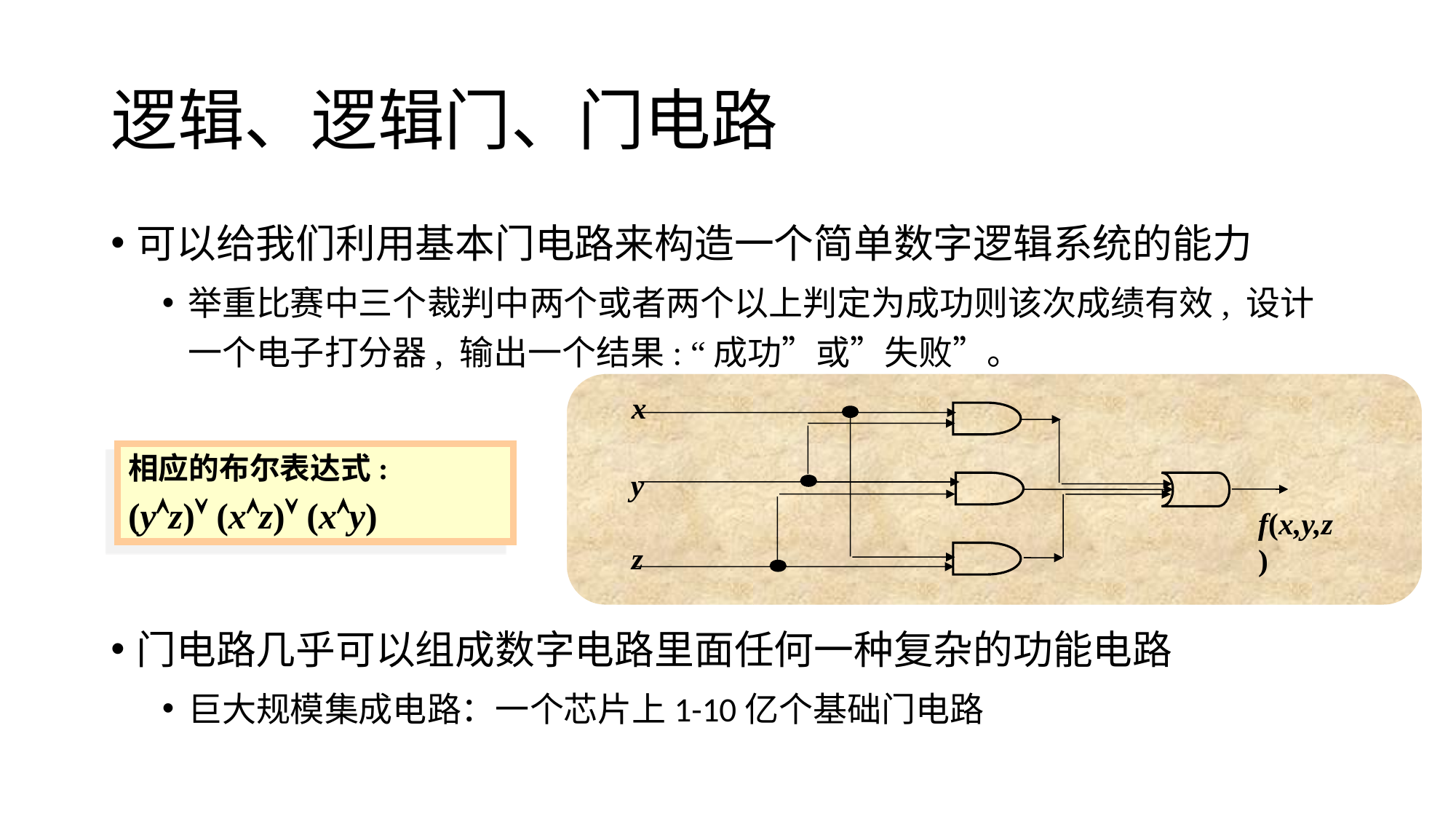

# 逻辑、逻辑门、门电路
可以给我们利用基本门电路来构造一个简单数字逻辑系统的能力
举重比赛中三个裁判中两个或者两个以上判定为成功则该次成绩有效, 设计一个电子打分器, 输出一个结果: “成功”或”失败”。

门电路几乎可以组成数字电路里面任何一种复杂的功能电路
巨大规模集成电路：一个芯片上1-10亿个基础门电路

x

y

f(x,y,z)
z

相应的布尔表达式:
(y∧z)∨ (x∧z)∨ (x∧y)